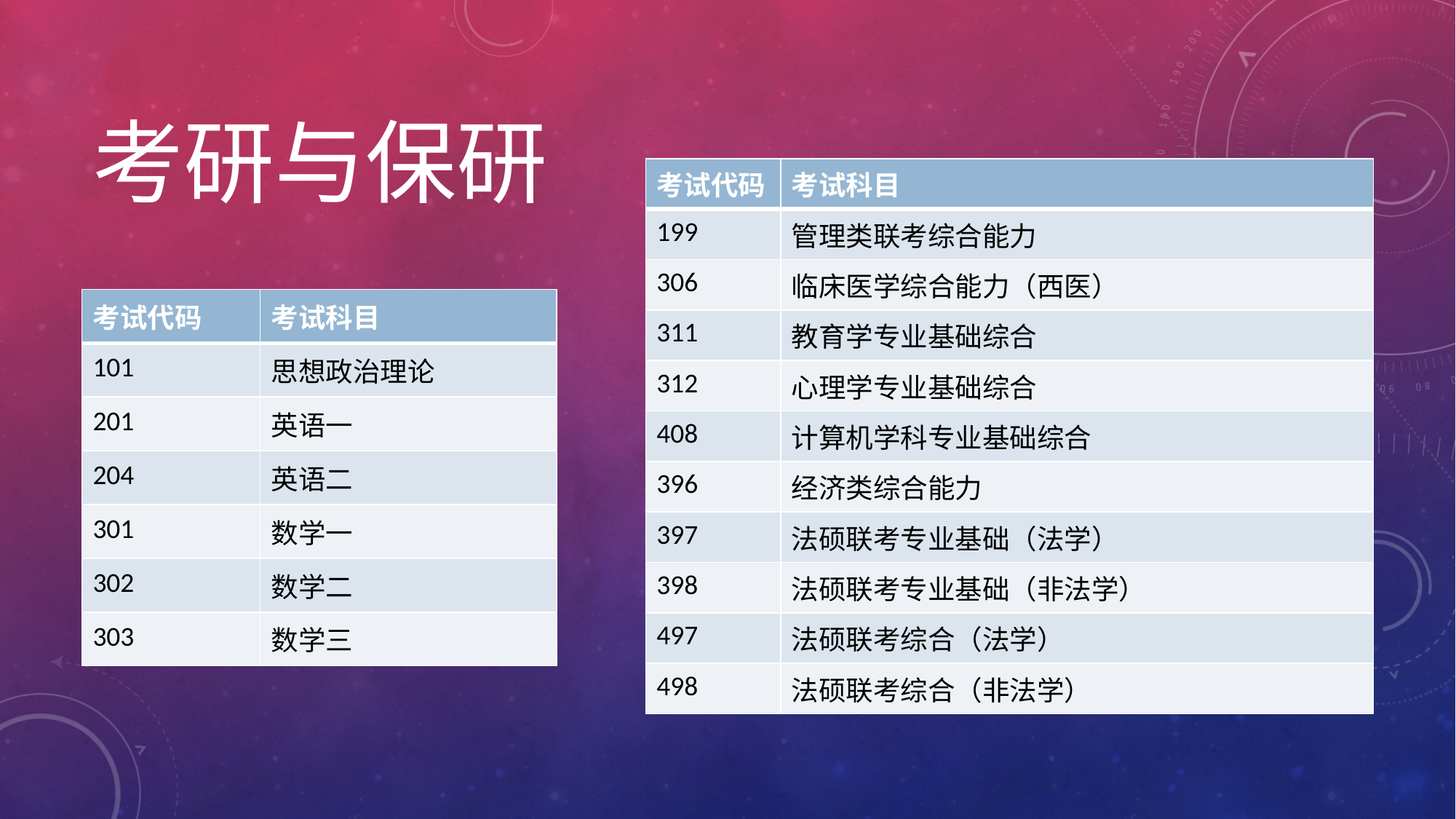

# 考研与保研
| 考试代码 | 考试科目 |
| --- | --- |
| 199 | 管理类联考综合能力 |
| 306 | 临床医学综合能力（西医） |
| 311 | 教育学专业基础综合 |
| 312 | 心理学专业基础综合 |
| 408 | 计算机学科专业基础综合 |
| 396 | 经济类综合能力 |
| 397 | 法硕联考专业基础（法学） |
| 398 | 法硕联考专业基础（非法学） |
| 497 | 法硕联考综合（法学） |
| 498 | 法硕联考综合（非法学） |
| 考试代码 | 考试科目 |
| --- | --- |
| 101 | 思想政治理论 |
| 201 | 英语一 |
| 204 | 英语二 |
| 301 | 数学一 |
| 302 | 数学二 |
| 303 | 数学三 |